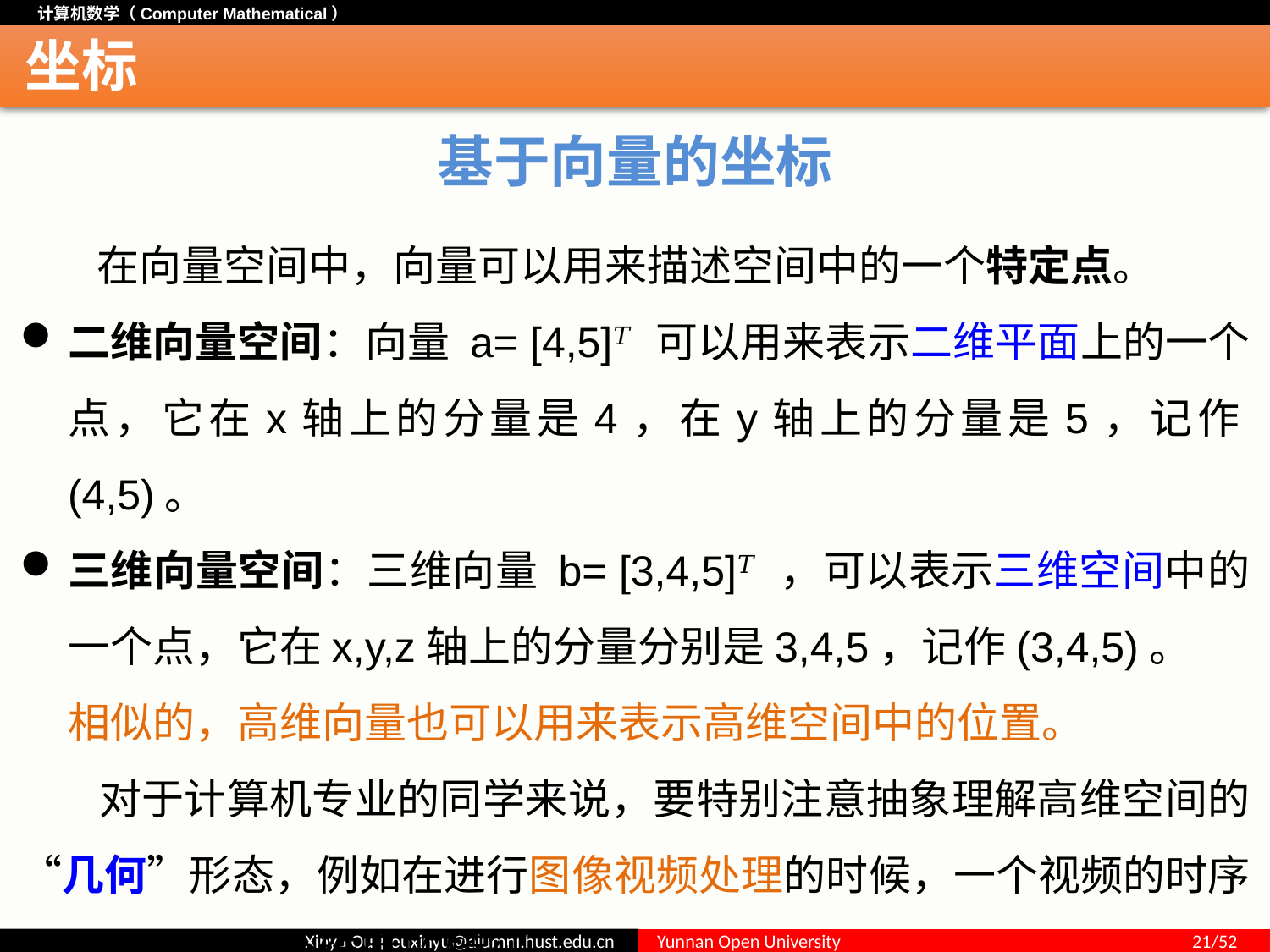

# 坐标
基于向量的坐标
       在向量空间中，向量可以用来描述空间中的一个特定点。
二维向量空间：向量 a= [4,5]𝑇 可以用来表示二维平面上的一个点，它在x轴上的分量是4，在y轴上的分量是5，记作(4,5)。
三维向量空间：三维向量 b= [3,4,5]𝑇 ，可以表示三维空间中的一个点，它在x,y,z轴上的分量分别是3,4,5，记作(3,4,5)。
    相似的，高维向量也可以用来表示高维空间中的位置。
       对于计算机专业的同学来说，要特别注意抽象理解高维空间的“几何”形态，例如在进行图像视频处理的时候，一个视频的时序关系就是第4个维度的特征。